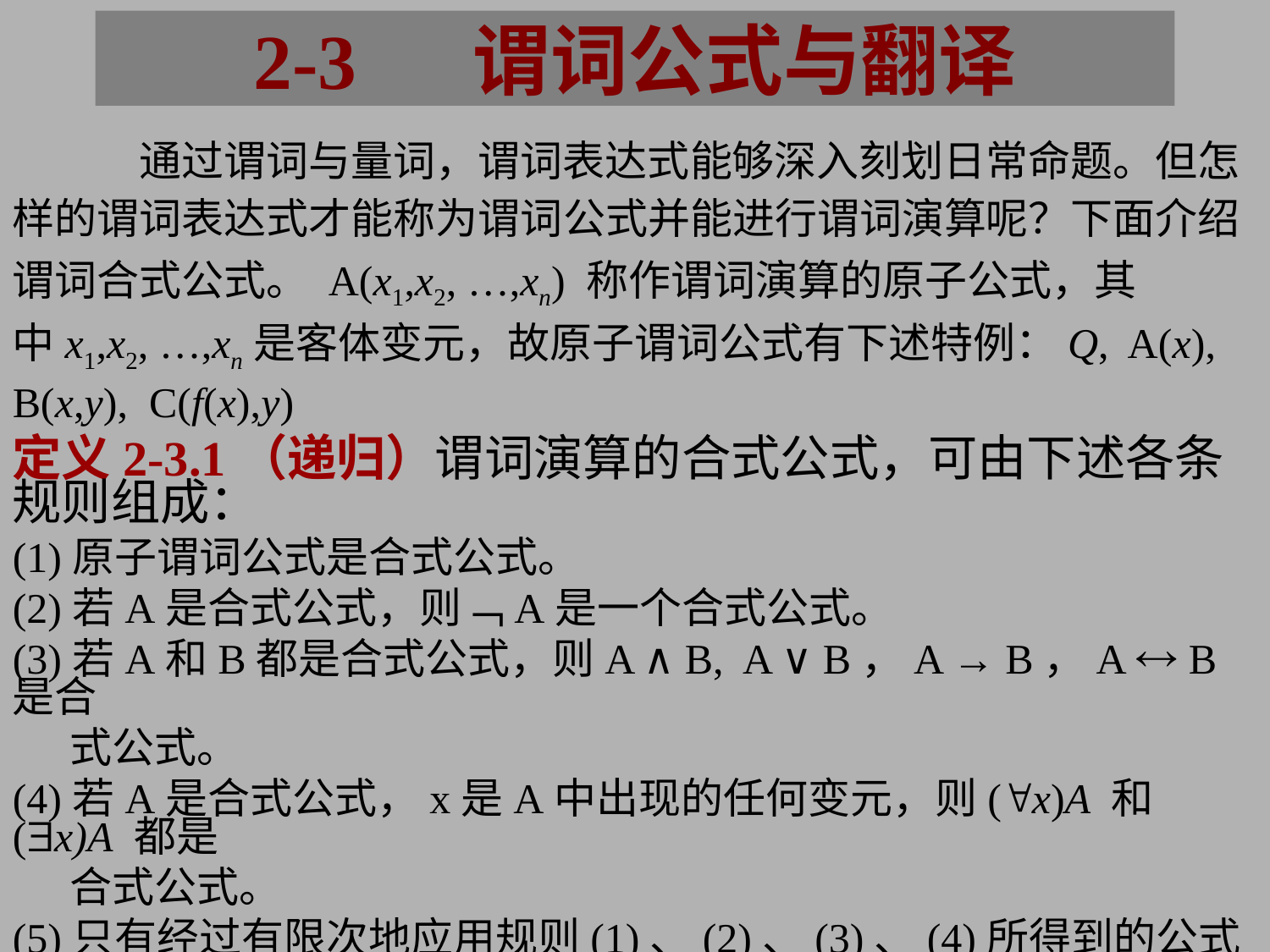

2-3     谓词公式与翻译
	通过谓词与量词，谓词表达式能够深入刻划日常命题。但怎
样的谓词表达式才能称为谓词公式并能进行谓词演算呢？下面介绍
谓词合式公式。 A(x1,x2, …,xn) 称作谓词演算的原子公式，其
中x1,x2, …,xn是客体变元，故原子谓词公式有下述特例：Q,  A(x),
B(x,y),  C(f(x),y)
定义2-3.1（递归）谓词演算的合式公式，可由下述各条规则组成：
(1)原子谓词公式是合式公式。
(2)若A是合式公式，则﹁A是一个合式公式。
(3)若A和B都是合式公式，则A ∧ B,  A ∨ B，A → B，A ↔ B 是合
     式公式。
(4)若A是合式公式，x是A中出现的任何变元，则(∀x)A 和(∃x)A 都是
     合式公式。
(5)只有经过有限次地应用规则(1)、(2)、(3)、(4)所得到的公式才是
     合式公式。